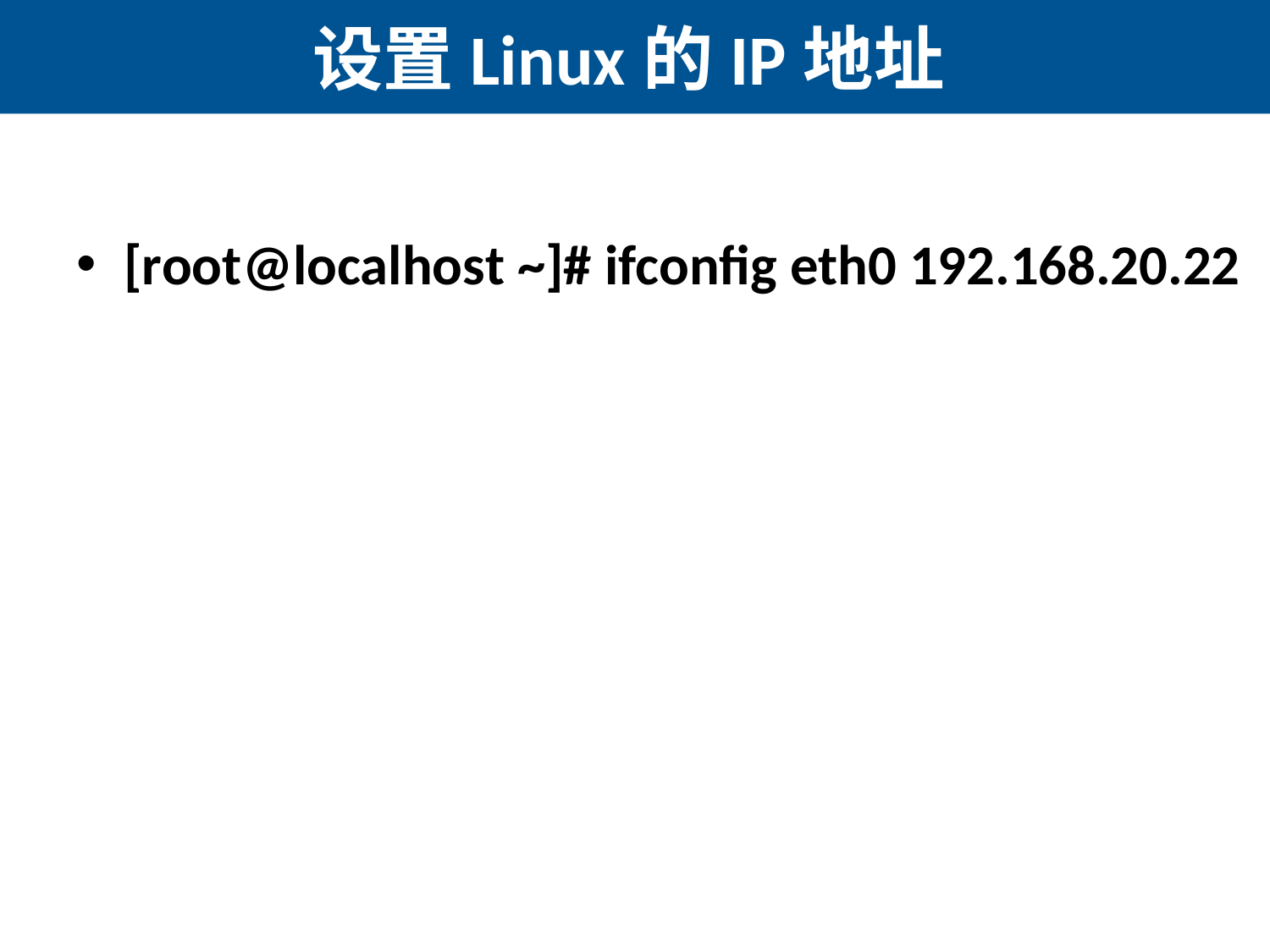

# 设置Linux的IP地址
[root@localhost ~]# ifconfig eth0 192.168.20.22